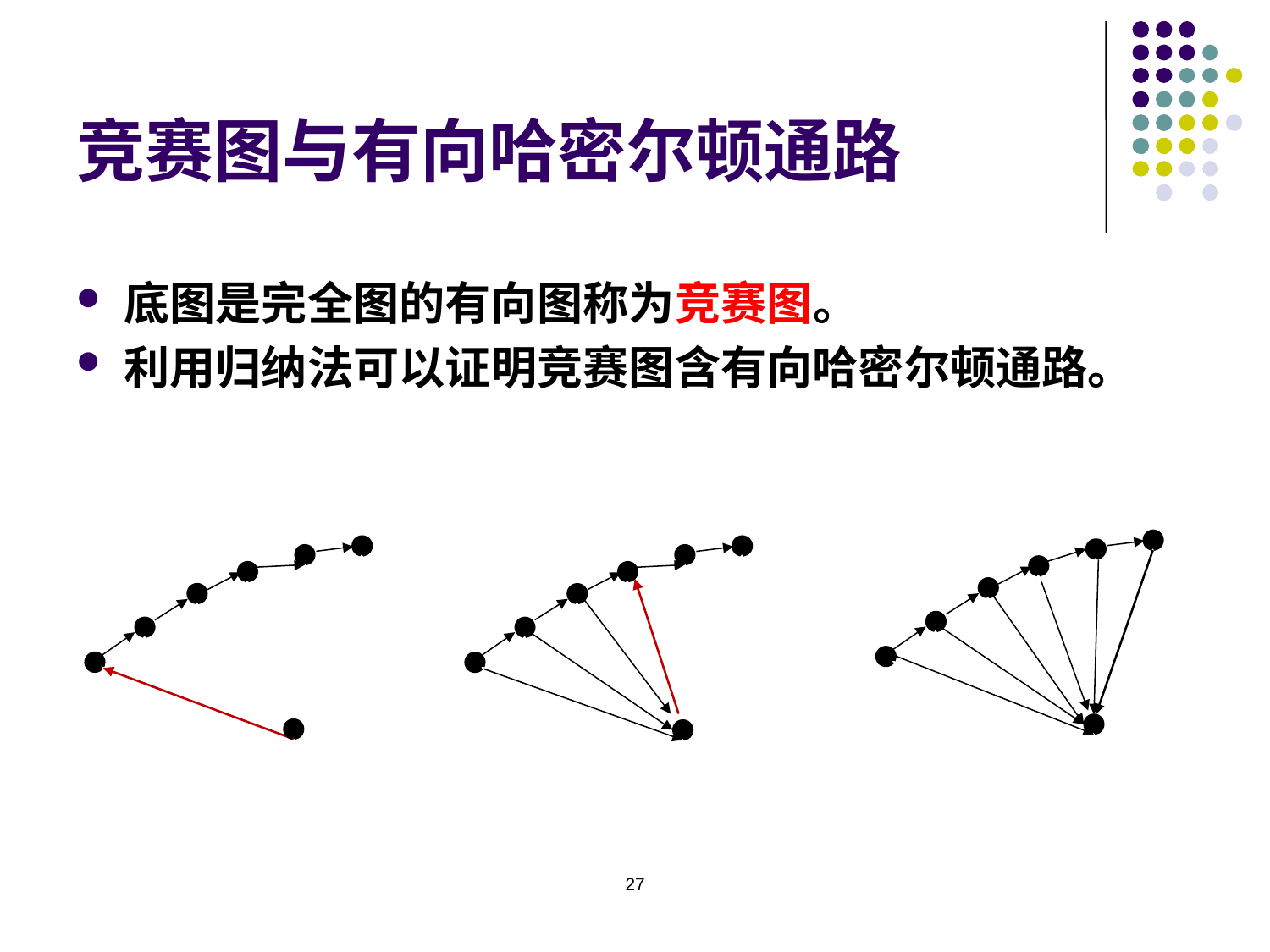

# 竞赛图与有向哈密尔顿通路
底图是完全图的有向图称为竞赛图。
利用归纳法可以证明竞赛图含有向哈密尔顿通路。

27